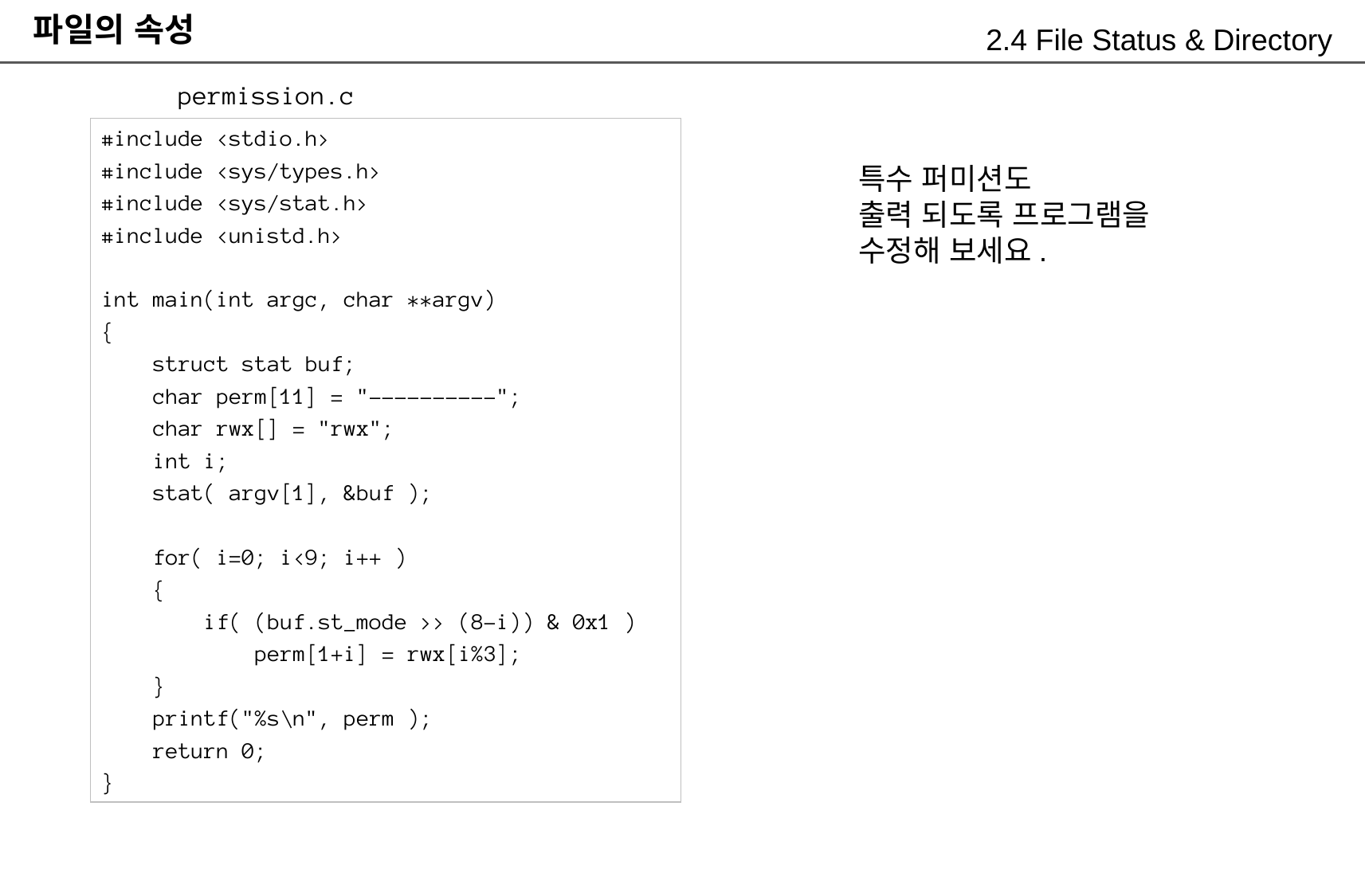

# 파일의 속성
2.4 File Status & Directory
permission.c
#include <stdio.h>
#include <sys/types.h>
#include <sys/stat.h>
#include <unistd.h>

int main(int argc, char **argv)
{
    struct stat buf;
    char perm[11] = "----------";
    char rwx[] = "rwx";
    int i;
    stat( argv[1], &buf );

    for( i=0; i<9; i++ )
    {
        if( (buf.st_mode >> (8-i)) & 0x1 )
            perm[1+i] = rwx[i%3];
    }
    printf("%s\n", perm );
    return 0;
}
특수 퍼미션도
출력 되도록 프로그램을
수정해 보세요.